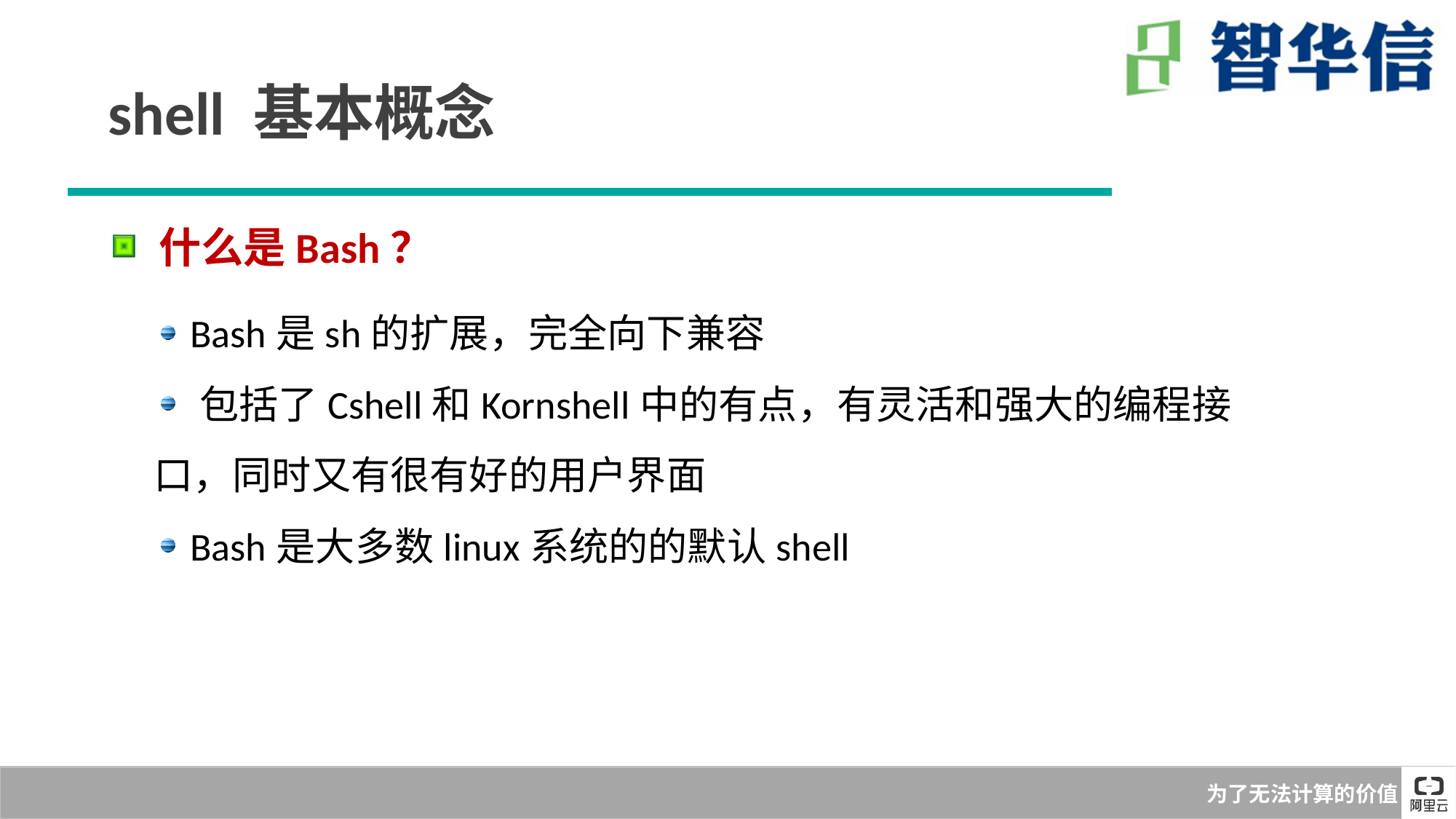

shell 基本概念
 什么是Bash？
 Bash是sh的扩展，完全向下兼容
 包括了Cshell和Kornshell中的有点，有灵活和强大的编程接口，同时又有很有好的用户界面
 Bash是大多数linux系统的的默认shell